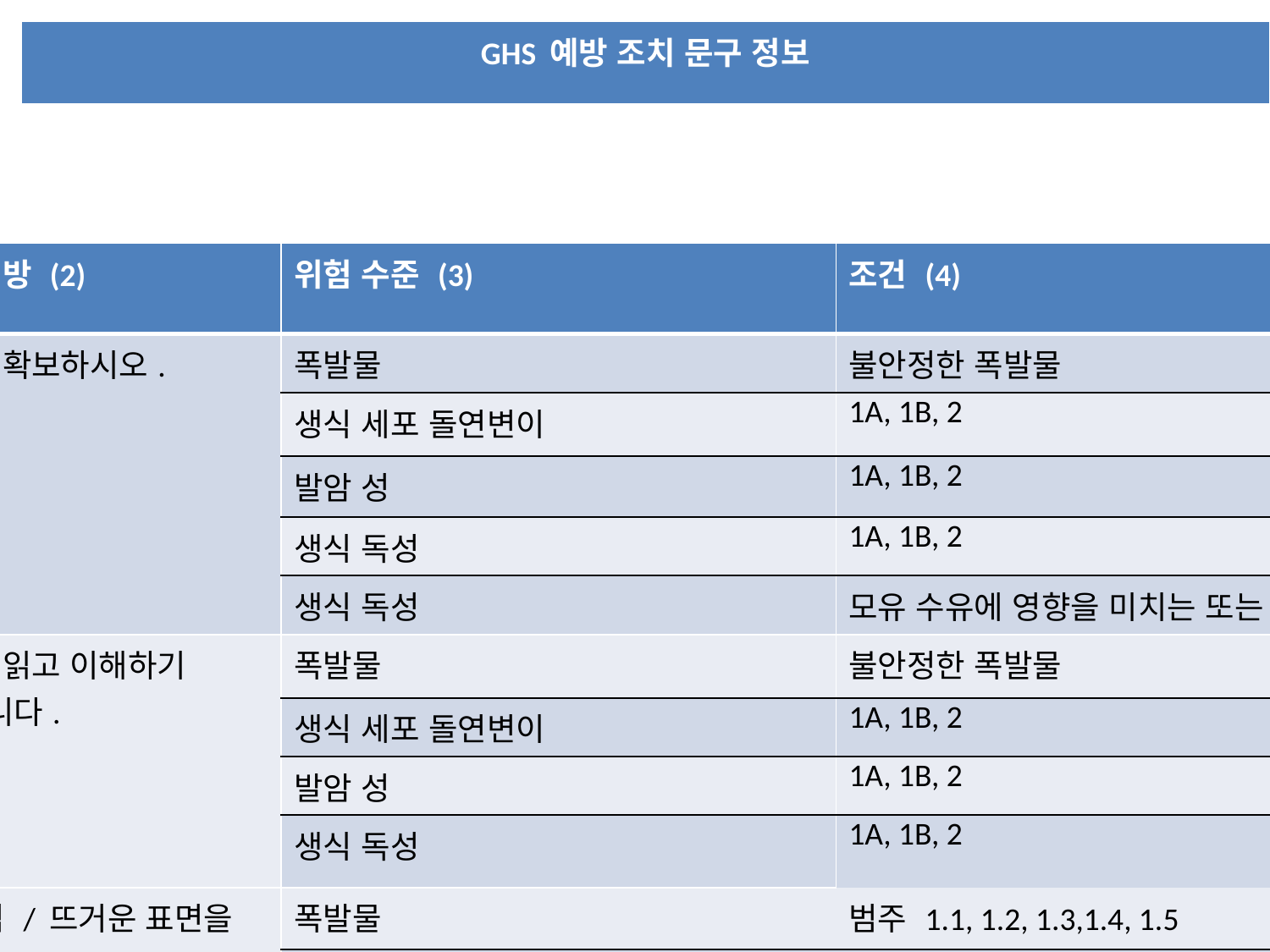

| GHS 예방 조치 문구 정보 |
| --- |
| P - 코드 (1) | 일반 예방 조치 문구 예방 (2) | 위험 수준 (3) | 조건 (4) | 조건 (5) |
| --- | --- | --- | --- | --- |
| P201 | 사용 전 취급 설명서를 확보하시오. | 폭발물 | 불안정한 폭발물 |  |
|  |  | 생식 세포 돌연변이 | 1A, 1B, 2 |  |
|  |  | 발암 성 | 1A, 1B, 2 |  |
|  |  | 생식 독성 | 1A, 1B, 2 |  |
|  |  | 생식 독성 | 모유 수유에 영향을 미치는 또는 통해 |  |
| P202 | 모든 안전 예방 조치를 읽고 이해하기 전에는 취급하지 않습니다. | 폭발물 | 불안정한 폭발물 |  |
|  |  | 생식 세포 돌연변이 | 1A, 1B, 2 |  |
|  |  | 발암 성 | 1A, 1B, 2 |  |
|  |  | 생식 독성 | 1A, 1B, 2 |  |
| P210 | 멀리 열 / 불꽃 / 화염 / 뜨거운 표면을 유지합니다. - 금연. | 폭발물 | 범주 1.1, 1.2, 1.3,1.4, 1.5 | 해당 점화 소스를 지정하는 제조업체 / 공급 업체. |
|  |  | 가연성 가스 | 1, 2 |  |
|  |  | 인화성 에어로졸 | 1, 2 |  |
|  |  | 인화성 액체 | 1, 2, 3 |  |
|  |  | 가연성 고체 | 1, 2 |  |
|  |  | 화학 반응성 | 유형 A, B, C, D, E, F |  |
|  |  | 액체의 자연 발화 | 1 |  |
|  |  | 고체의 자연 발화 | 1 |  |
|  |  | 유기 과산화물 | 유형 A, B, C, D, E, F |  |
|  |  | 액체 산화제 | 1, 2, 3 | 화기를 지정합니다. |
|  |  | 산화성 고체 | 1, 2, 3 |  |
| P211 | 화염 또는 기타 점화원에 분사하지 마십시오. | 인화성 에어로졸 | 1, 2 |  |
| P220 | 멀리 의류 / ...... / 가연성 물질에서 / 저장을 누릅니다. | 산화 가스 | 1 | ...... 제조 / 공급 금지 물질을 지정할 수 있습니다. |
|  |  | 화학 반응성 | 유형 A, B, C,D, E, F |  |
|  |  | 액체 산화제 | 1 | ...... 제조 / 공급 금지 물질을 지정할 수 있습니다. - 의류 및 기타 호환되지 않는 물질을 멀리 유지하기 위해 지정합니다. |
|  |  |  | 2, 3 | ...... 제조 / 공급 금지 물질을 지정할 수 있습니다. |
|  |  | 산화성 고체 | 1 | ...... 제조 / 공급 금지 물질을 지정할 수 있습니다. ? - 의류 및 기타 호환되지 않는 물질을 멀리 유지하기 위해 지정합니다. |
|  |  |  | 2, 3 | ...... 제조 / 공급 금지 물질을 지정할 수 있습니다. |
|  |  | 산화성 고체 | 유형 A, B, C, D, E, F |  |
| P221 | 가연성 물질과 혼합하지 않도록 모든 조치를 취 / ... | 액체 산화제 | 1, 2, 3 | ...... 제조 / 공급 금지 물질을 지정할 수 있습니다. |
|  |  | 산화성 고체 | 1, 2, 3 |  |
| P222 | 공기와 접촉하지 않고. | 액체의 자연 발화 | 1 |  |
|  |  | 고체의 자연 발화 | 1 |  |
| P223 | 때문에 멀리 물과 가능한 모든 접촉에서 격렬한 반응의 불을 깜박일 수 있습니다. | 물과 접촉하는 화학 물질, 가연성 가스 | 1, 2 |  |
| P230 | 촉촉하게 유지 ... | 폭발물 | 범주 1.1, 1.2, 1.3, 1.5 | ...... 제조 / 공급 적합한 재료를 지정합니다. ? - 건조하는 등 (예 : 니트로 셀룰로오스 등) 제조 또는 처리 작업과 같은 폭발의 위험을 증가하는 경우는 제외됩니다. |
| P231 | 불활성 가스의 처리. | 물과 접촉하는 화학 물질, 가연성 가스 | 1, 2, 3 |  |
| P232 | 습기로부터 보호. | 물과 접촉하는 화학 물질, 가연성 가스 | 1, 2, 3 |  |
| P233 | 용기를 완전히 밀봉 할 것. | 인화성 액체 | 1, 2, 3 |  |
|  |  | 급성 독성 (흡입) | 1, 2, 3 | - 제품은 휘발성 위험 대기됩니다. |
|  |  | 특정 표적 장기 독성 - 회 노출 (호흡 기계 자극) | 3 |  |
|  |  | 특정 표적 장기 독성 - 회 노출 (마취) | 3 |  |
| P234 | 만 원래의 용기에. | 화학 반응성 | 유형 A, B, C, D, E, F |  |
|  |  | 유기 과산화물 | 유형 A, B, C, D, E, F |  |
|  |  | 금속 부식 | 1 |  |
| P235 | 저온으로 유지하시오. | 인화성 액체 | 1, 2, 3 |  |
|  |  | 화학 반응성 | 유형 A, B, C, D, E, F |  |
|  |  | 자기 발열 성 화학 물질 | 1, 2 |  |
|  |  | 유기 과산화물 | 유형 A, B, C, D, E, F |  |
| P240 | 접지 / 본드 용기 및 수신 장비. | 폭발물 | 범주1.1, 1.2, 1.3, 1.4, 1.5 | - 폭발은 정전기에 민감한 경우. |
|  |  | 인화성 액체 | 1, 2, 3 | 정전기에 민감한 재료가 다시로드됩니다. 제품은 휘발성 위험 대기됩니다. |
|  |  | 가연성 고체 | 1, 2 | - 정전기에 민감한 재료가 다시로드됩니다. |
| P241 | 폭발 방지 전기 / 환기 / 조명 / ...... / 장비를 사용하십시오. | 인화성 액체 | 1, 2, 3 | ...... 제조업체 / 공급 업체 다른 장비를 지정합니다. |
|  |  | 가연성 고체 | 1, 2 | ...... 제조업체 / 공급 업체 다른 장비를 지정합니다. - 먼지가 생성됩니다. |
| P242 | 스파크가 발생하지 않는 도구를 사용합니다. | 인화성 액체 | 1, 2, 3 |  |
| P243 | 정전기 방전을 방지하기위한 조치를 수행하고 있습니다. | 인화성 액체 | 1, 2, 3 |  |
| P244 | 그리스 나 오일 압력 릴리프 밸브 유지. | 산화 가스 | 1 |  |
| P250 | 연마하지 마십시오 / 충격 / ...... / 마찰. | 폭발물 | 범주1.1, 1.2, 1.3, 1.4, 1.5 | ...... 제조업체 / 공급 업체 적용 거친 취급을 지정합니다. |
| P251 | 압력 용기 : 피어스 또는 사용 후, 소각하지 마십시오. | 인화성 에어로졸 | 1, 2 |  |
| P260 | 먼지 / 연기 / 가스 / 안개 / 증기 / 분무를 흡입하지 말 것. | 급성 독성 (흡입) | 1, 2 | 해당 조건을 지정하는 제조업체 / 공급 업체. |
|  |  | 특정 표적 장기 독성 - 단일 노출 | 1, 2 |  |
|  |  | 특정 표적 장기 독성 - 반복 노출 | 1, 2 |  |
|  |  | 피부 부식성 | 1A, 1B, 1C | - 먼지 나 연기를 흡입하지 않도록 지정합니다. - 가능하면, 호흡 먼지 나 연기 입자의 과정에서 나타납니다. |
|  |  | 생식 독성 | 모유 수유에 영향을 미치는 또는 통해 |  |
| P261 | 먼지 / 연기 / 가스 / 안개 / 증기 / 분무를들이 마시지 마십시오. | 급성 독성 (흡입) | 3, 4 | - 먼지 나 연기를 흡입하지 않도록 지정합니다. - 가능하면, 호흡 먼지 나 연기 입자의 과정에서 나타납니다. |
|  |  | 호흡기 알레르기 |  |  |
|  |  | 피부 알레르기 |  |  |
|  |  | 특정 표적 장기 독성 - 하나의 노출, (호흡 기계 자극) | 3 |  |
|  |  | 특정 표적 장기 독성 - 하나의 노출, (마취) | 3 |  |
| P262 | 눈 또는 피부 또는 의복에 닿지 않도록 할 것 | 급성 독성 (피부) | 1, 2 |  |
| P263 | 임신 중에 접촉 / 수유를하지 마십시오. | 생식 독성 | 모유 수유에 영향을 미치는 또는 통해 |  |
| P264 | 철저하게 수술 후 ... 씻으십시오. | 급성 독성 (경구) | 1, 2, 3, 4 | 신체의 일부를 지정하는 제조업체 / 공급 업체는 처리 후 세척해야한다 |
|  |  | 급성 독성 (피부) | 1, 2 |  |
|  |  | 피부 부식성 | 1A, 1B, 1C |  |
|  |  | 피부 자극 | 2 |  |
|  |  | 눈 자극 | 2 |  |
|  |  | 생식 독성 | 모유 수유에 영향을 미치는 또는 통해 |  |
|  |  | 특정 표적 장기 독성 - 단일 노출 | 1, 2 |  |
|  |  | 특정 표적 장기 독성 - 반복 노출 | 1 |  |
| P270 | 이 제품을 사용하여 먹거나, 마시거나 흡연하지 마시오. | 급성 독성 (경구) | 1, 2, 3, 4 |  |
|  |  | 급성 독성 (피부) | 1, 2 |  |
|  |  | 생식 독성 | 모유 수유에 영향을 미치는 또는 통해 |  |
|  |  | 특정 표적 장기 독성 - 단일 노출 | 1, 2 |  |
|  |  | 특정 표적 장기 독성 - 반복 노출 | 1 |  |
| P271 | 옥외 또는 환기가 잘되는 장소에서 사용하십시오. | 급성 독성 (흡입) | 1, 2, 3, 4 |  |
|  |  | 특정 표적 장기 독성 - 하나의 노출, (호흡 기계 자극) | 3 |  |
|  |  | 특정 표적 장기 독성 - 하나의 노출, (마취) | 3 |  |
| P272 | 오염 된 의복은 작업장 밖으로 내보내는 것이 허용되지 않음 | 피부 알레르기 | 1 |  |
| P273 | 환경으로 배출하지 마시오. | 급성 수생 환경 유해성 - 수생 환경에 유해 | -이 의도 된 용도로 사용되지 않습니다. |  |
|  |  | 만성 수생 위험 - 수생 환경에 유해 | 1, 2, 3, 4 |  |
|  |  | 오존층을 해칠 | 1 |  |
| P280 | 착용 보호 장갑 / 보호 복 / 보안경 / 안면 보호구를 착용 할 것. | 폭발물 | 범주 1.1, 1.2, 1.3, 1.4, 1.5 | 장비의 유형을 지정하는 제조업체 / 공급 업체. - 보호 마스크를 지정합니다. |
|  |  | 인화성 액체 | 1, 2, 3 | 장비의 유형을 지정하는 제조업체 / 공급 업체. - 보호 장갑과 눈 / 얼굴 보호를 지정합니다. |
|  |  | 가연성 고체 | 1, 2 |  |
|  |  | 화학 반응성 | 유형 A, B, C, D, E, F |  |
|  |  | 액체의 자연 발화 | 1 |  |
|  |  | 고체의 자연 발화 | 1 |  |
|  |  | 화학 반응성 | 1, 2 |  |
|  |  | 화학 물질은 물과의 접촉에서 가연성 가스를 생산 | 1, 2, 3 |  |
|  |  | 액체 산화제 | 1, 2, 3 |  |
|  |  | 산화성 고체 | 1, 2, 3 |  |
|  |  | 유기 과산화물 | 유형 A, B, C, D, E, F |  |
|  |  | 피부 부식성 | 1A, 1B, 1C | 장비의 유형을 지정하는 제조업체 / 공급 업체. - 보호 장갑 / 보호 복과 눈 / 안면 보호구를 지정합니다. |
|  |  | 피부 자극 | 2 | 장비의 유형을 지정하는 제조업체 / 공급 업체. - 보호 장갑을 지정합니다. |
|  |  | 피부 알레르기 | 1 |  |
|  |  | 심한 눈 손상 성 / 눈 자극성 | 1, 2 | 장비의 유형을 지정하는 제조업체 / 공급 업체. - 눈 / 안면 보호구를 지정합니다. |
| P281 | 개인 보호 장비를 사용합니다. | 폭발물 | 불안정한 폭발물 |  |
|  |  | 생식 세포 돌연변이 | 1A, 1B, 2 |  |
|  |  | 발암 성 | 1A, 1B, 2 |  |
|  |  | 생식 독성 | 1A, 1B, 2 |  |
| P282 | 개인 보호 장비를 사용합니다. | 고압 가스 | 냉장 액화 가스 |  |
| P283 | 화재 / 난연 / 방염 복을 착용하십시오. | 액체 산화제 | 1 |  |
|  |  | 산화성 고체 | 1 |  |
| P284 | 호흡 보호구를 착용 할 것. | 급성 독성 (흡입) | 1, 2 | 장비를 지정하는 제조업체 / 공급 업체. |
| P285 | 이러한 환기가 착용 호흡기 보호와 같은. | 호흡기 알레르기 | 1 | 장비를 지정하는 제조업체 / 공급 업체. |
| P231 + P232 | 불활성 가스의 처리. 습기로부터 보호. | 화학 물질은 물과의 접촉에서 가연성 가스를 생산 | 1, 2, 3 |  |
| P235 + P410 | 저온으로 유지하시오. 햇빛에서 보호합니다. | 자기 발열 성 화학 물질 | 1, 2 |  |